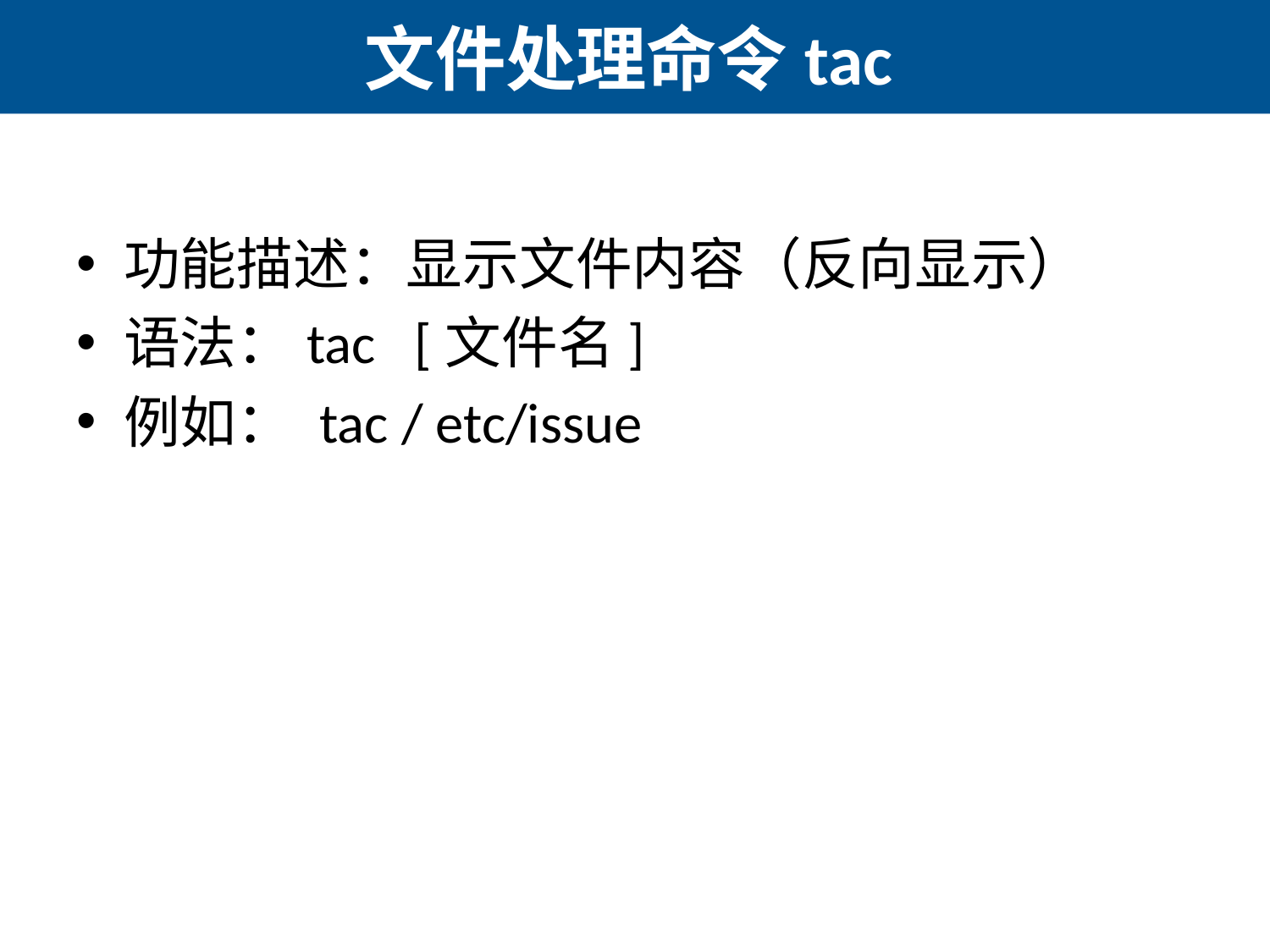

# 文件处理命令tac
功能描述：显示文件内容（反向显示）
语法：tac   [文件名]
例如： tac / etc/issue